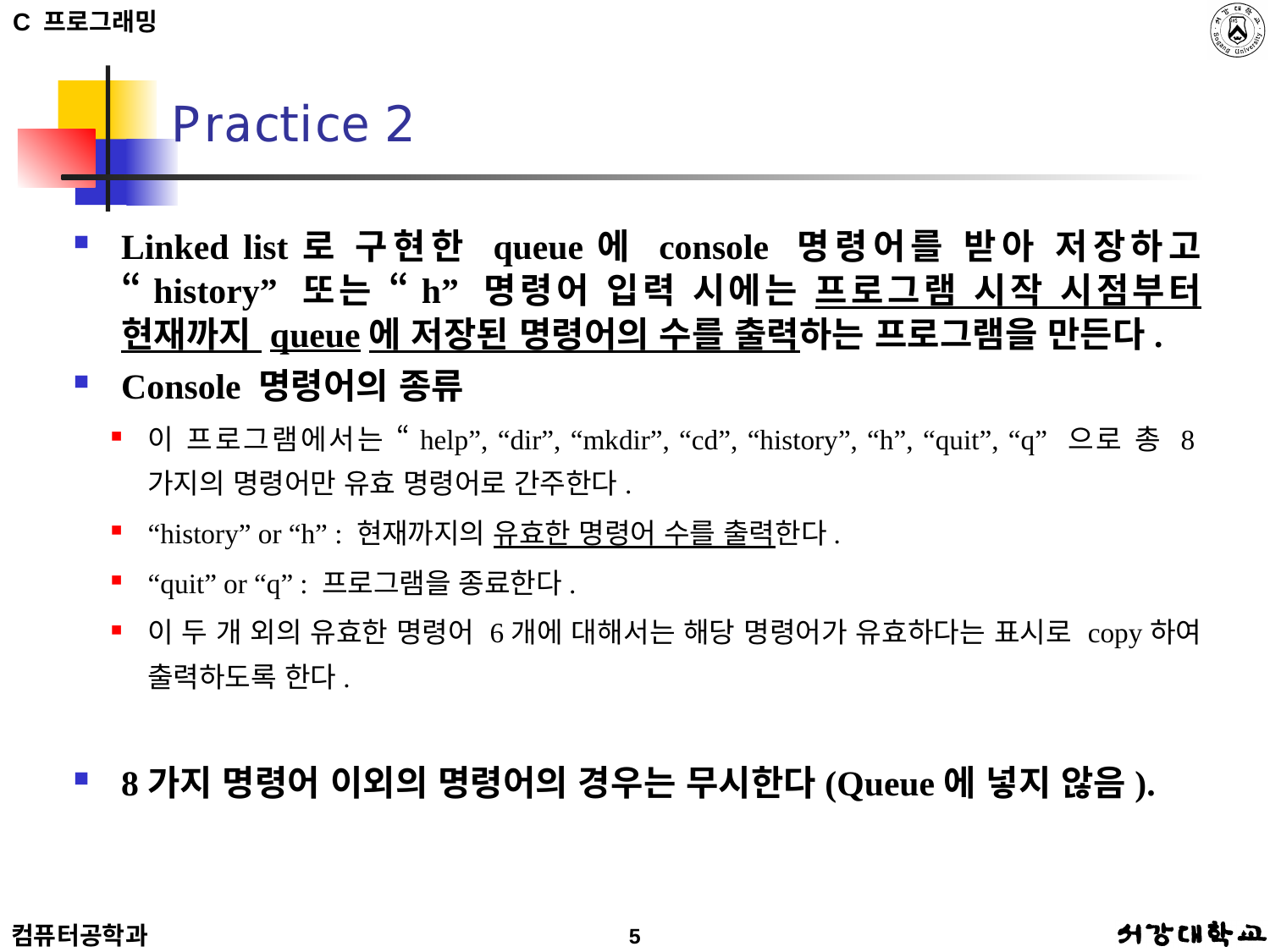

# Practice 2
Linked list로 구현한 queue에 console 명령어를 받아 저장하고 “history” 또는 “h” 명령어 입력 시에는 프로그램 시작 시점부터 현재까지 queue에 저장된 명령어의 수를 출력하는 프로그램을 만든다.
Console 명령어의 종류
이 프로그램에서는 “help”, “dir”, “mkdir”, “cd”, “history”, “h”, “quit”, “q” 으로 총 8가지의 명령어만 유효 명령어로 간주한다.
“history” or “h” : 현재까지의 유효한 명령어 수를 출력한다.
“quit” or “q” : 프로그램을 종료한다.
이 두 개 외의 유효한 명령어 6개에 대해서는 해당 명령어가 유효하다는 표시로 copy하여 출력하도록 한다.

8가지 명령어 이외의 명령어의 경우는 무시한다(Queue에 넣지 않음).
5